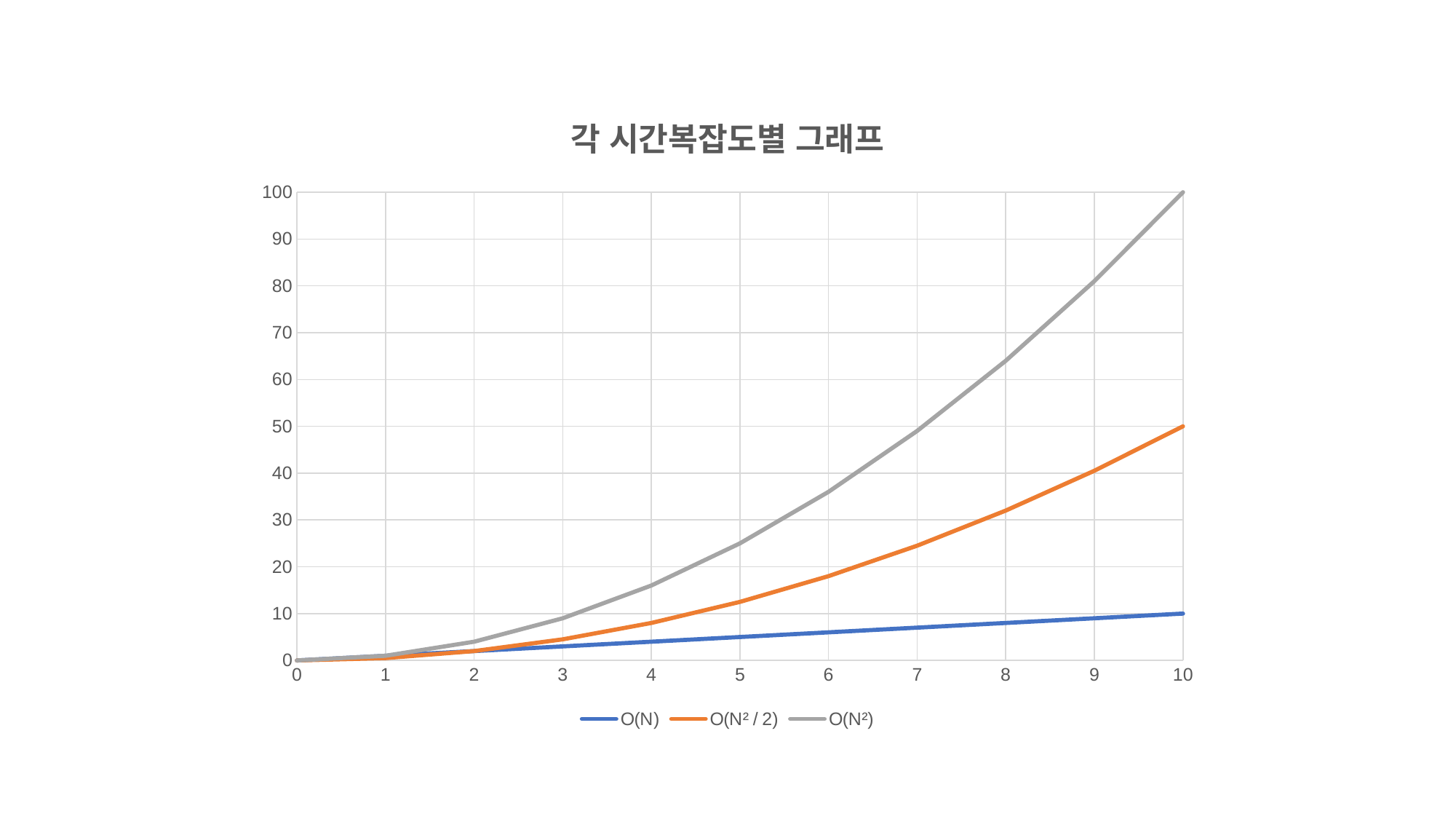

### Chart: 각 시간복잡도별 그래프

| Category | O(N) | O(N² / 2) | O(N²) |
|---|---|---|---|
| 0 | 0.0 | 0.0 | 0.0 |
| 1 | 1.0 | 0.5 | 1.0 |
| 2 | 2.0 | 2.0 | 4.0 |
| 3 | 3.0 | 4.5 | 9.0 |
| 4 | 4.0 | 8.0 | 16.0 |
| 5 | 5.0 | 12.5 | 25.0 |
| 6 | 6.0 | 18.0 | 36.0 |
| 7 | 7.0 | 24.5 | 49.0 |
| 8 | 8.0 | 32.0 | 64.0 |
| 9 | 9.0 | 40.5 | 81.0 |
| 10 | 10.0 | 50.0 | 100.0 |